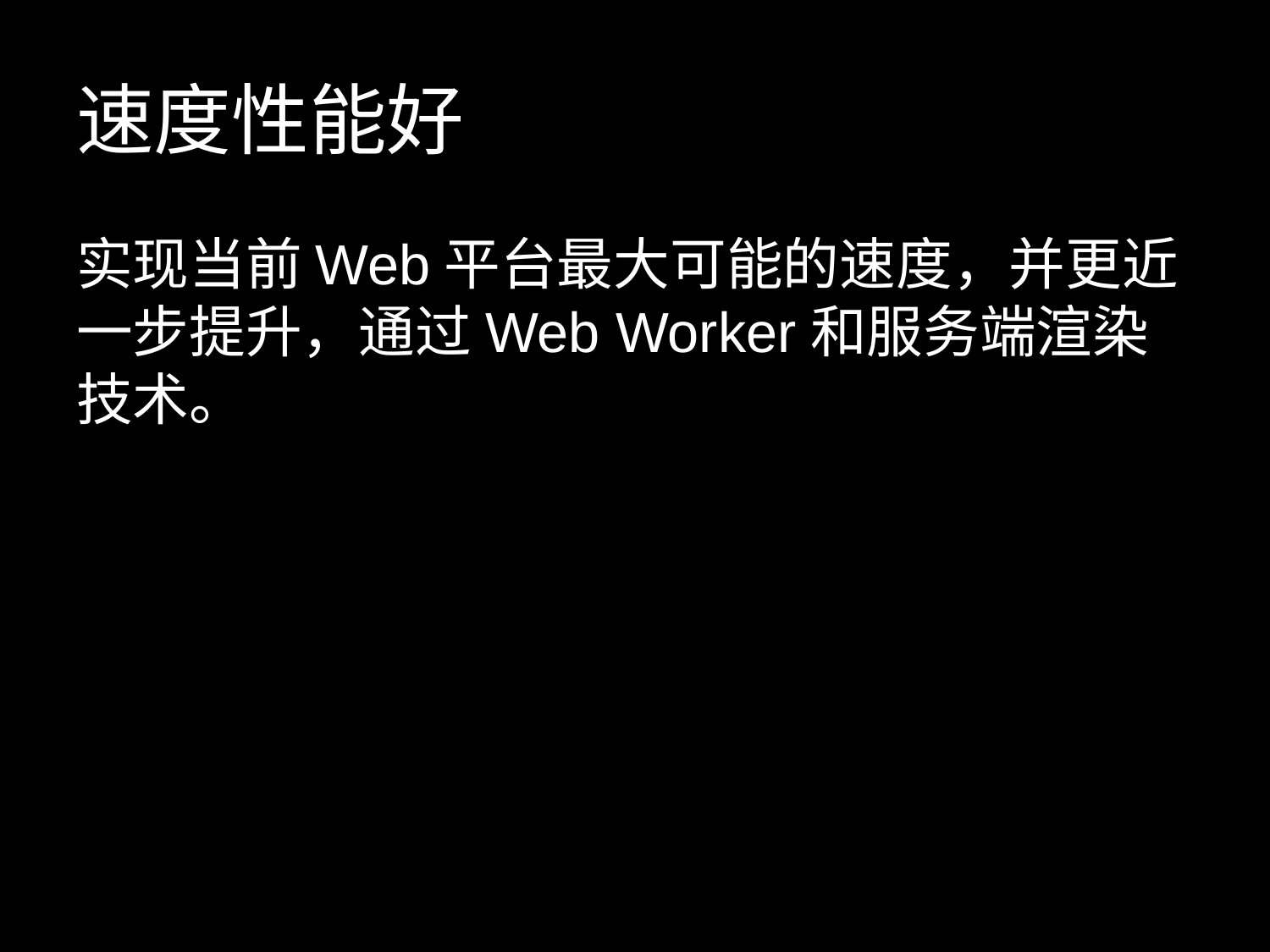

# 速度性能好
实现当前Web平台最大可能的速度，并更近一步提升，通过Web Worker和服务端渲染技术。